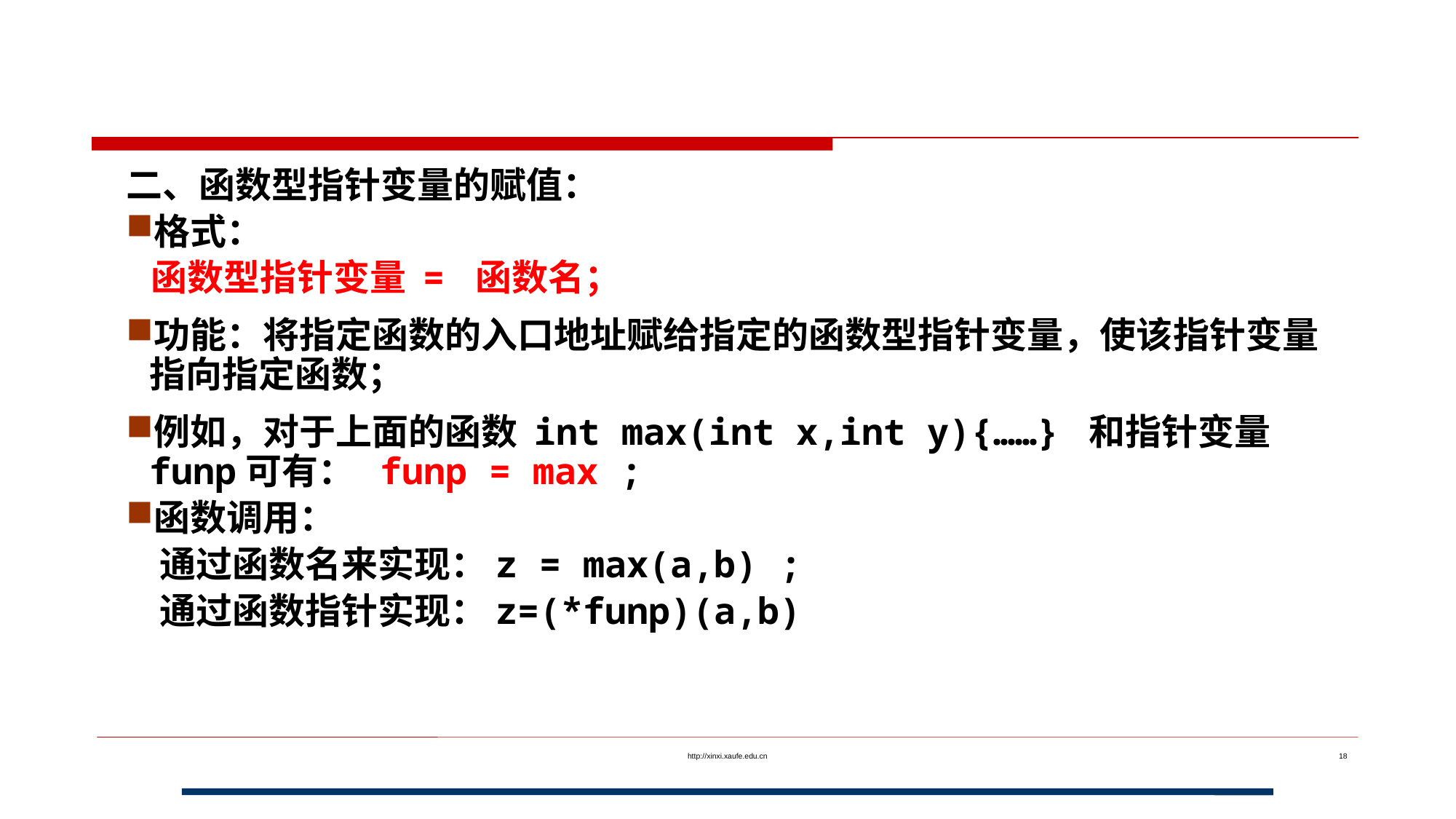

二、函数型指针变量的赋值：
格式：
  函数型指针变量 = 函数名；
功能：将指定函数的入口地址赋给指定的函数型指针变量，使该指针变量指向指定函数；
例如，对于上面的函数 int max(int x,int y){……} 和指针变量funp可有：  funp = max ;
函数调用：
   通过函数名来实现：z = max(a,b) ;
   通过函数指针实现：z=(*funp)(a,b)

http://xinxi.xaufe.edu.cn
18